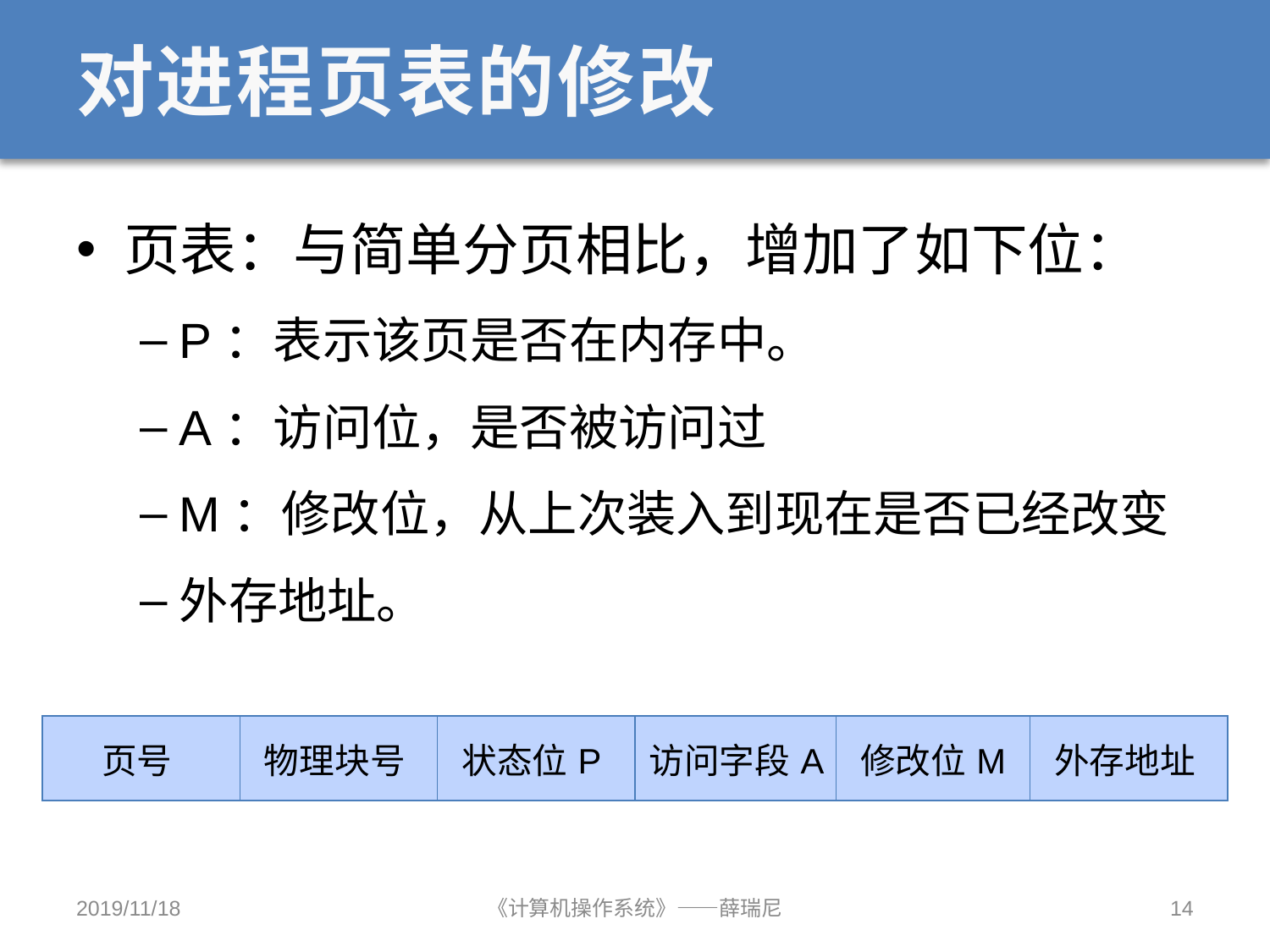

# 对进程页表的修改
页表：与简单分页相比，增加了如下位：
P：表示该页是否在内存中。
A：访问位，是否被访问过
M：修改位，从上次装入到现在是否已经改变
外存地址。
| 页号 | 物理块号 | 状态位P | 访问字段A | 修改位M | 外存地址 |
| --- | --- | --- | --- | --- | --- |
2019/11/18
《计算机操作系统》——薛瑞尼
14